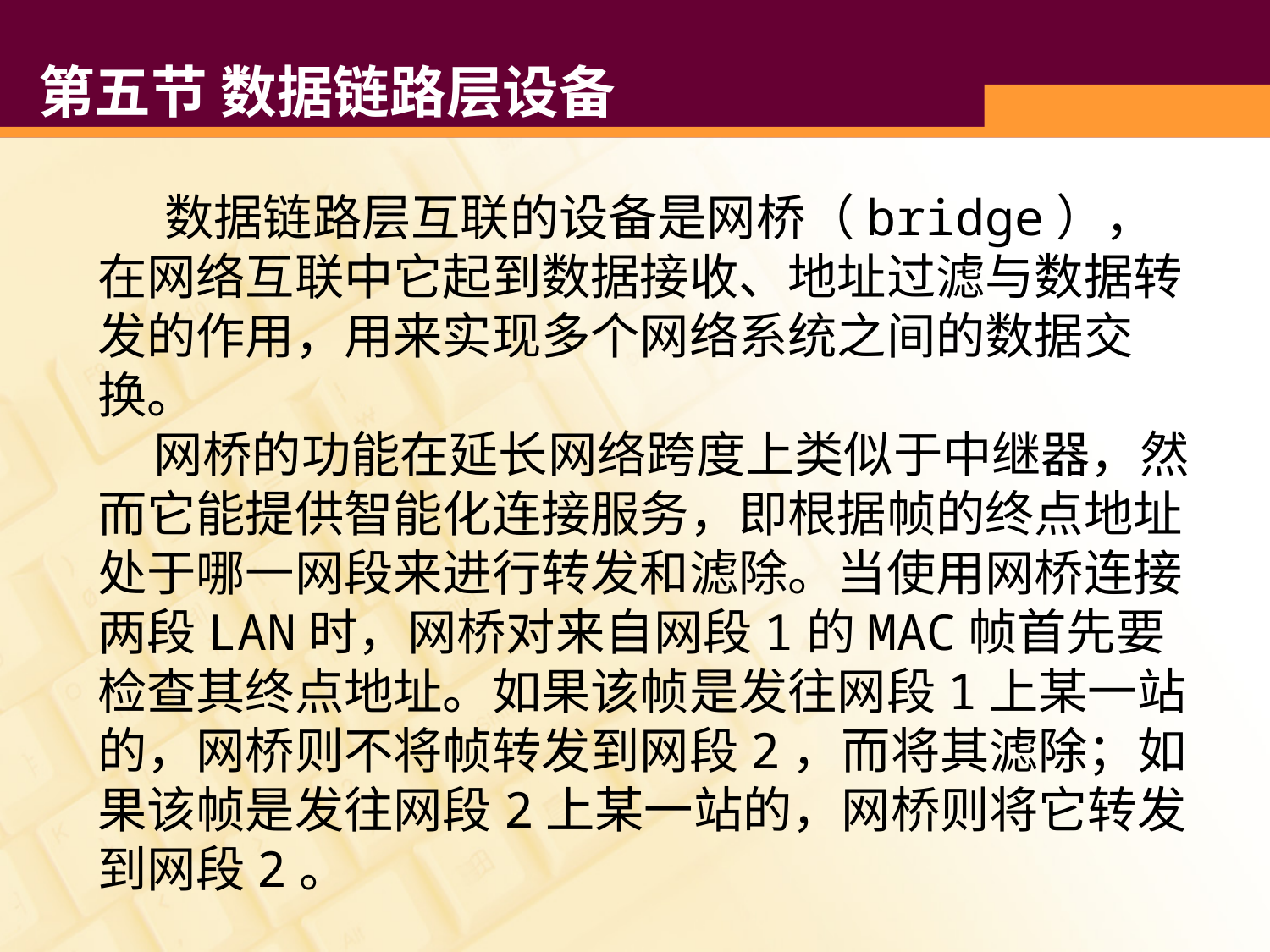

# 第五节 数据链路层设备
    数据链路层互联的设备是网桥（bridge），在网络互联中它起到数据接收、地址过滤与数据转发的作用，用来实现多个网络系统之间的数据交换。
    网桥的功能在延长网络跨度上类似于中继器，然而它能提供智能化连接服务，即根据帧的终点地址处于哪一网段来进行转发和滤除。当使用网桥连接两段LAN时，网桥对来自网段1的MAC帧首先要检查其终点地址。如果该帧是发往网段1上某一站的，网桥则不将帧转发到网段2，而将其滤除；如果该帧是发往网段2上某一站的，网桥则将它转发到网段2。